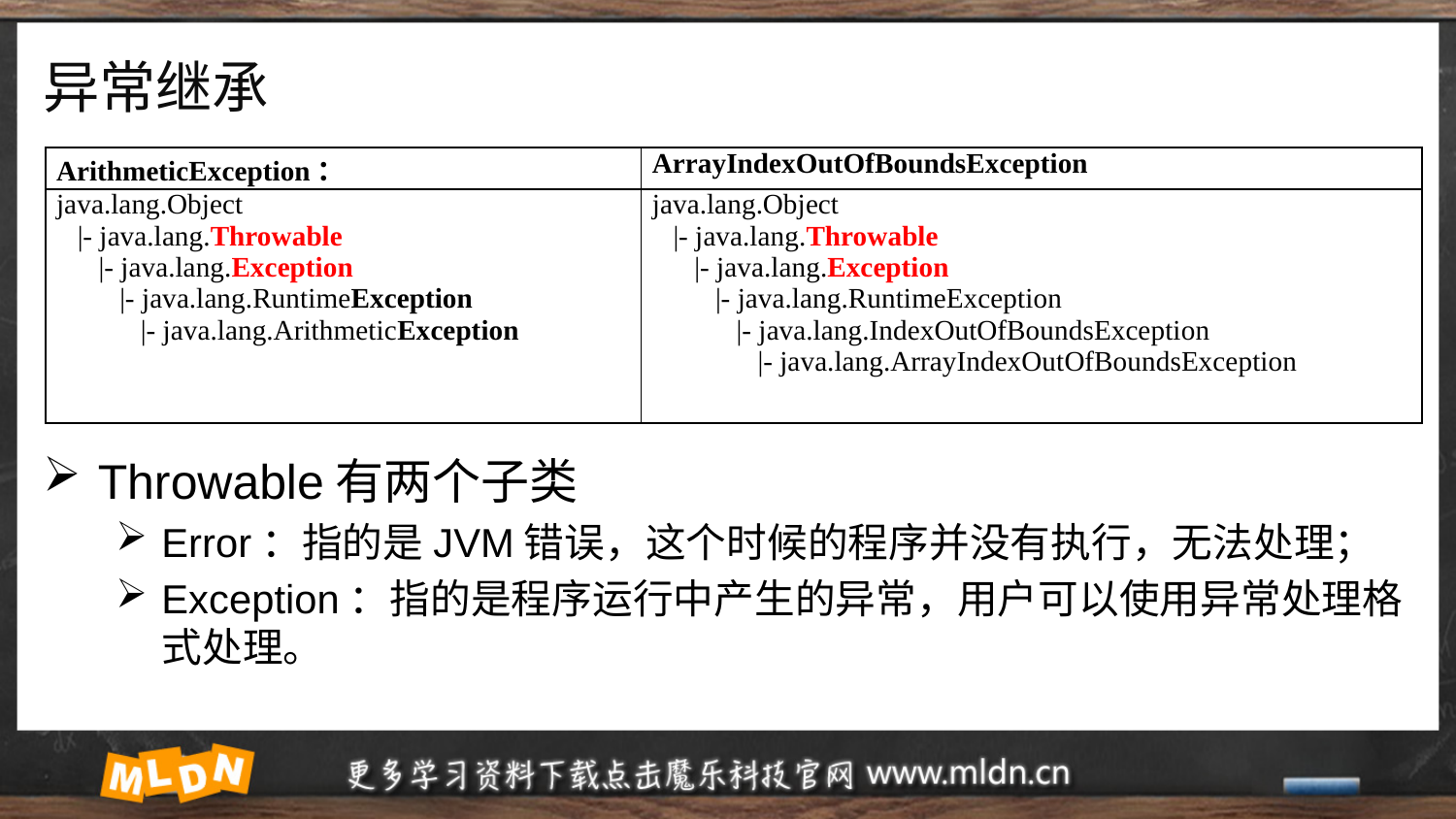

# 异常继承
| ArithmeticException： | ArrayIndexOutOfBoundsException |
| --- | --- |
| java.lang.Object |- java.lang.Throwable |- java.lang.Exception |- java.lang.RuntimeException |- java.lang.ArithmeticException | java.lang.Object |- java.lang.Throwable |- java.lang.Exception |- java.lang.RuntimeException |- java.lang.IndexOutOfBoundsException |- java.lang.ArrayIndexOutOfBoundsException |
Throwable有两个子类
Error：指的是JVM错误，这个时候的程序并没有执行，无法处理；
Exception：指的是程序运行中产生的异常，用户可以使用异常处理格式处理。